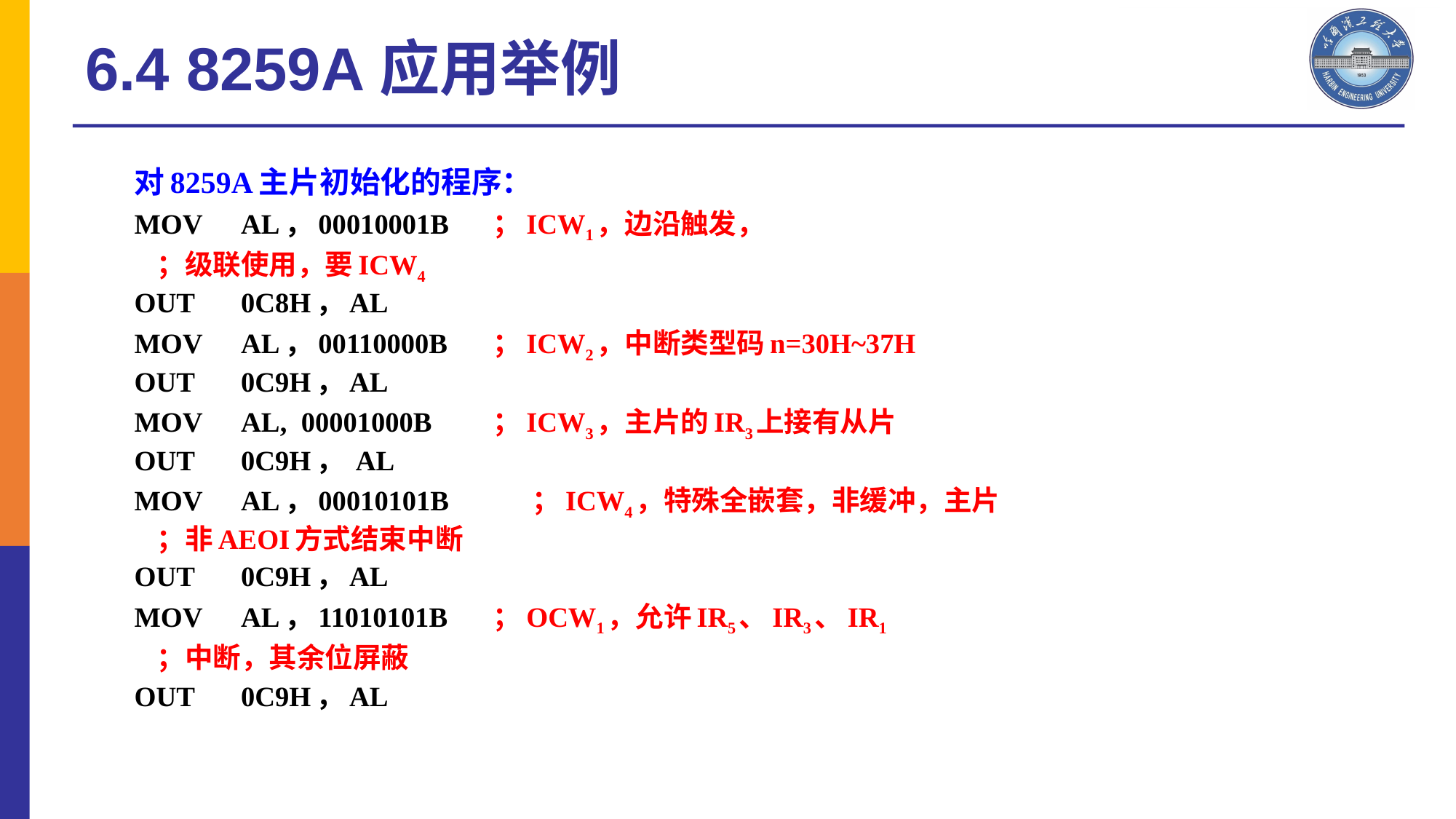

# 6.4 8259A应用举例
对8259A主片初始化的程序：
MOV  	AL，00010001B   	；ICW1，边沿触发，
					；级联使用，要ICW4
OUT  	0C8H，AL
MOV  	AL，00110000B   	；ICW2，中断类型码n=30H~37H
OUT  	0C9H，AL
MOV  	AL,  00001000B  	；ICW3，主片的IR3上接有从片
OUT  	0C9H， AL
MOV  	AL，00010101B           ；ICW4，特殊全嵌套，非缓冲，主片
					；非AEOI方式结束中断
OUT  	0C9H，AL
MOV  	AL，11010101B  	；OCW1，允许IR5、IR3、IR1
					；中断，其余位屏蔽
OUT  	0C9H，AL